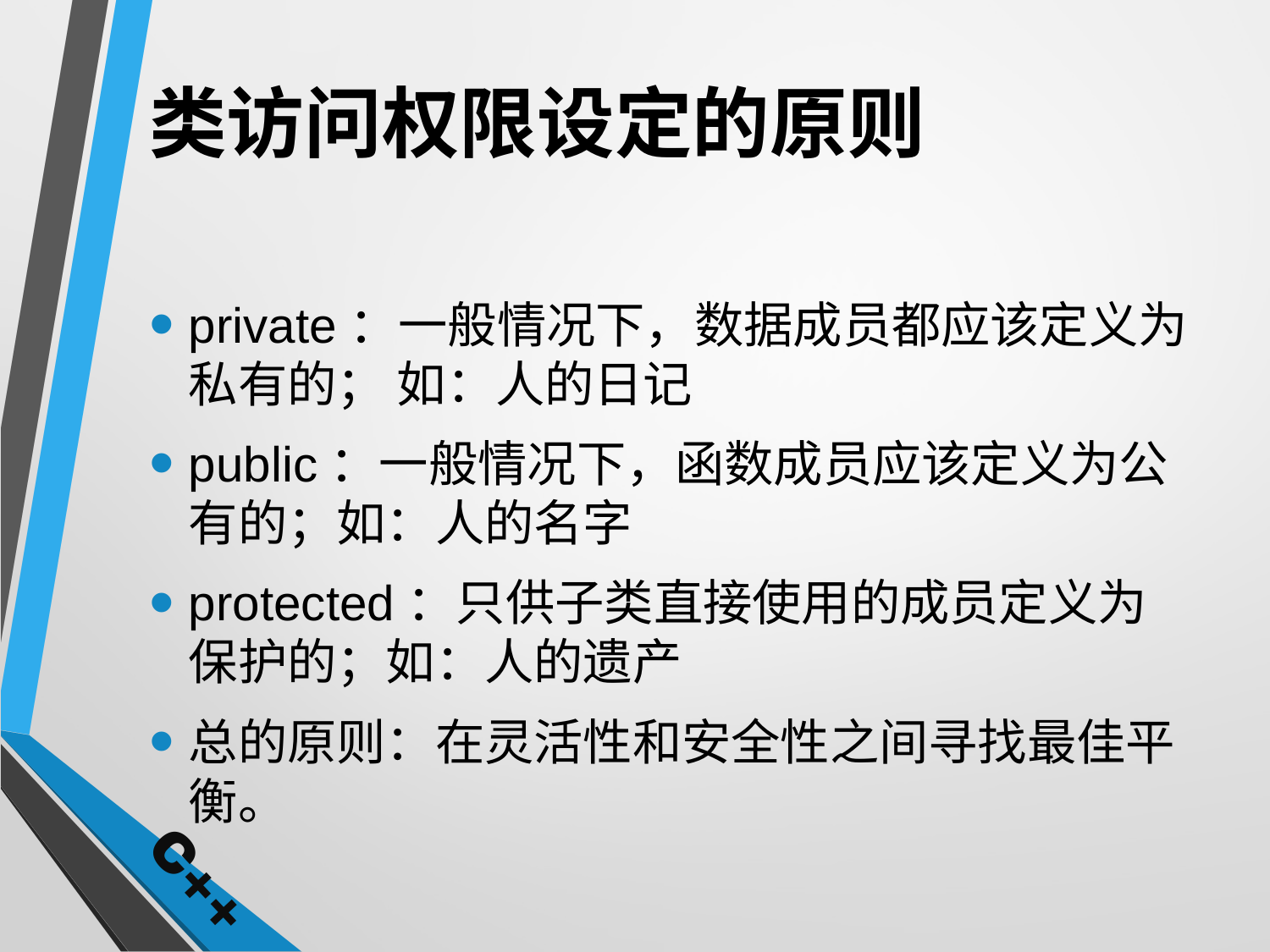

# 类访问权限设定的原则
private：一般情况下，数据成员都应该定义为私有的； 如：人的日记
public：一般情况下，函数成员应该定义为公有的；如：人的名字
protected：只供子类直接使用的成员定义为保护的；如：人的遗产
总的原则：在灵活性和安全性之间寻找最佳平衡。